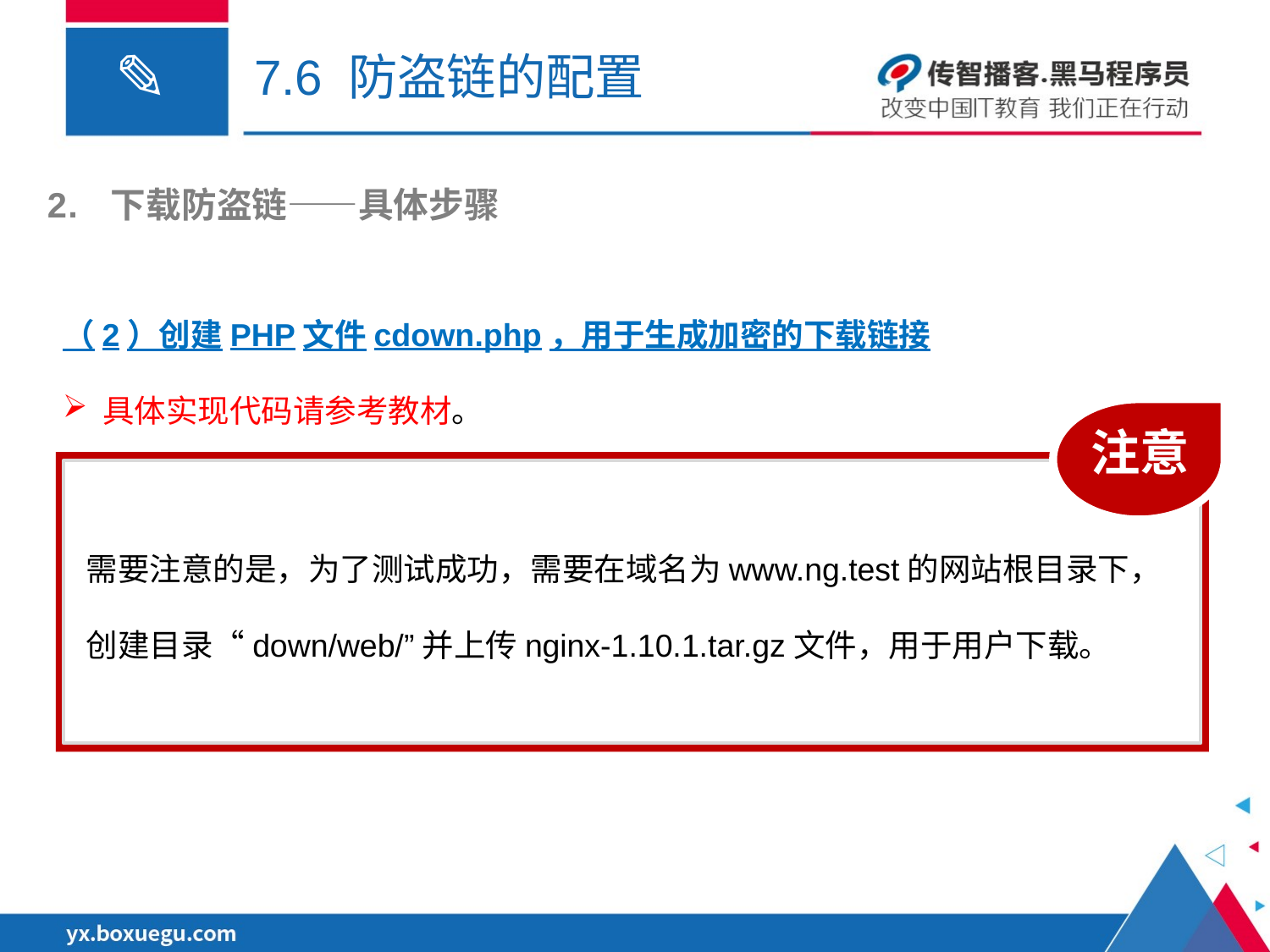

# 7.6 防盗链的配置
下载防盗链——具体步骤
（2）创建PHP文件cdown.php，用于生成加密的下载链接
具体实现代码请参考教材。

注意

需要注意的是，为了测试成功，需要在域名为www.ng.test的网站根目录下，创建目录“down/web/”并上传nginx-1.10.1.tar.gz文件，用于用户下载。